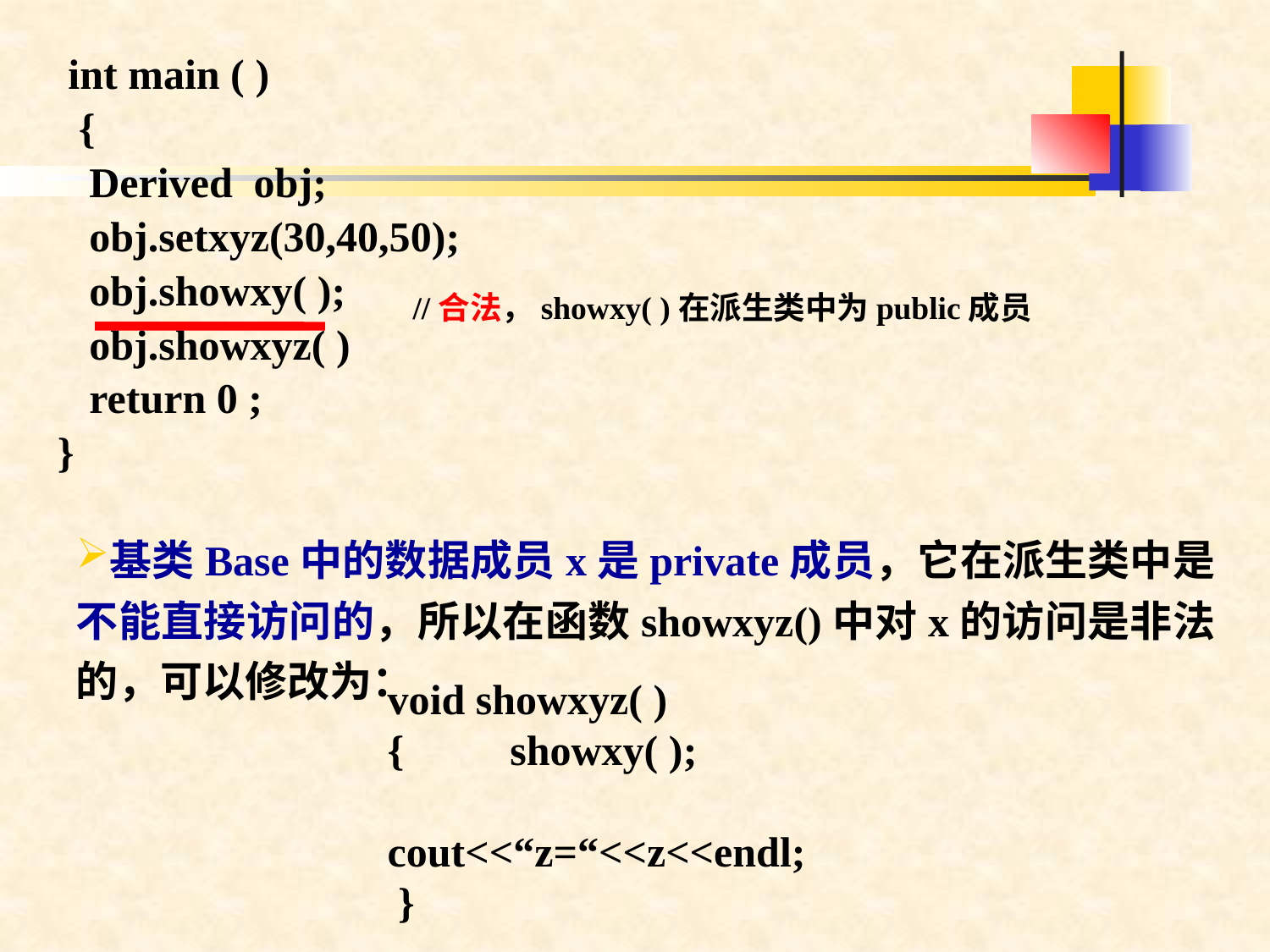

int main ( )
  {
   Derived  obj;
   obj.setxyz(30,40,50);
   obj.showxy( );
   obj.showxyz( )
   return 0 ;
}
//合法，showxy( )在派生类中为public成员

基类Base中的数据成员x是private成员，它在派生类中是不能直接访问的，所以在函数showxyz()中对x的访问是非法的，可以修改为：
void showxyz( )
{          showxy( );                                              	cout<<“z=“<<z<<endl;
 }